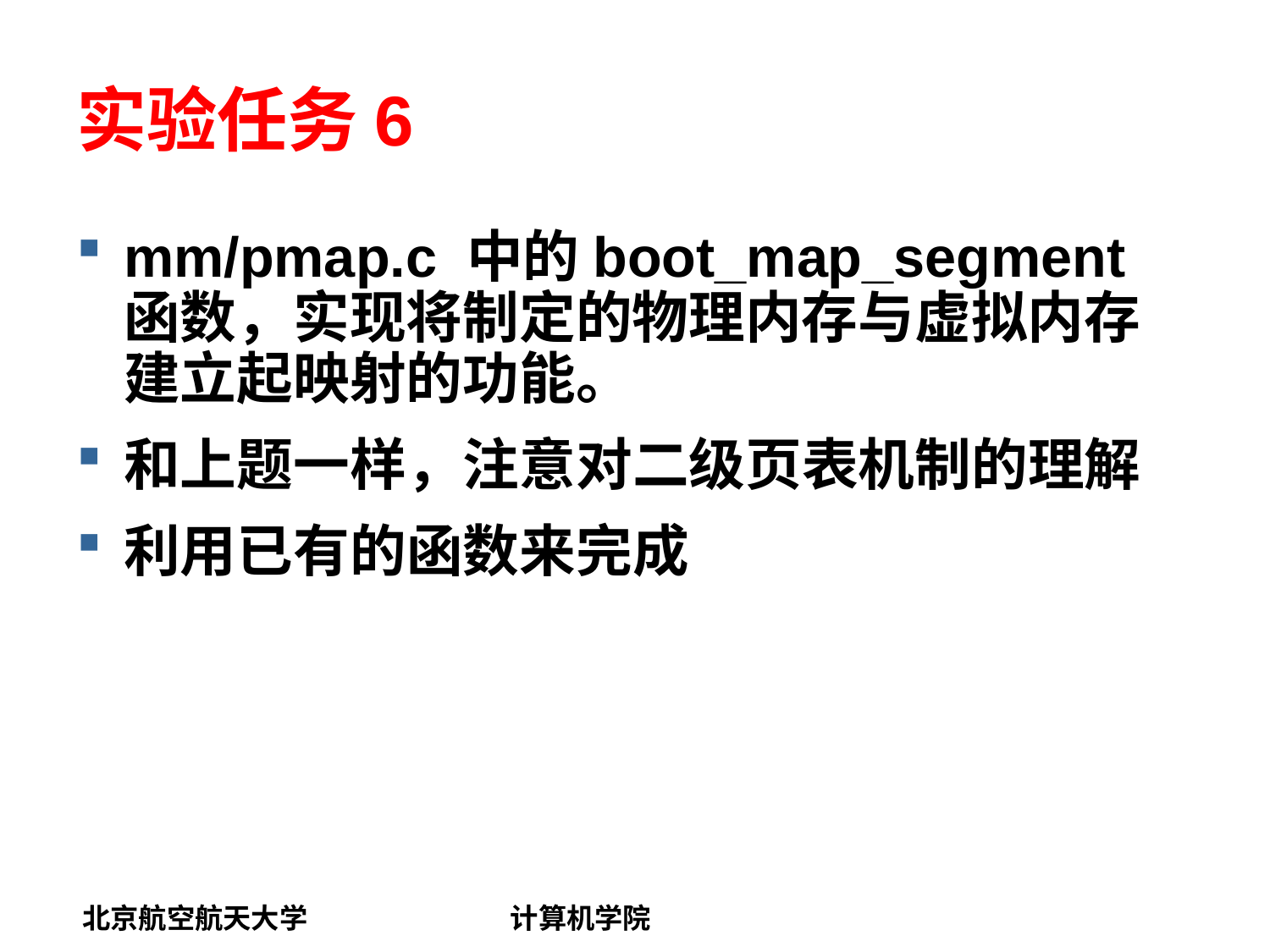

# 实验任务6
mm/pmap.c 中的boot_map_segment 函数，实现将制定的物理内存与虚拟内存建立起映射的功能。
和上题一样，注意对二级页表机制的理解
利用已有的函数来完成